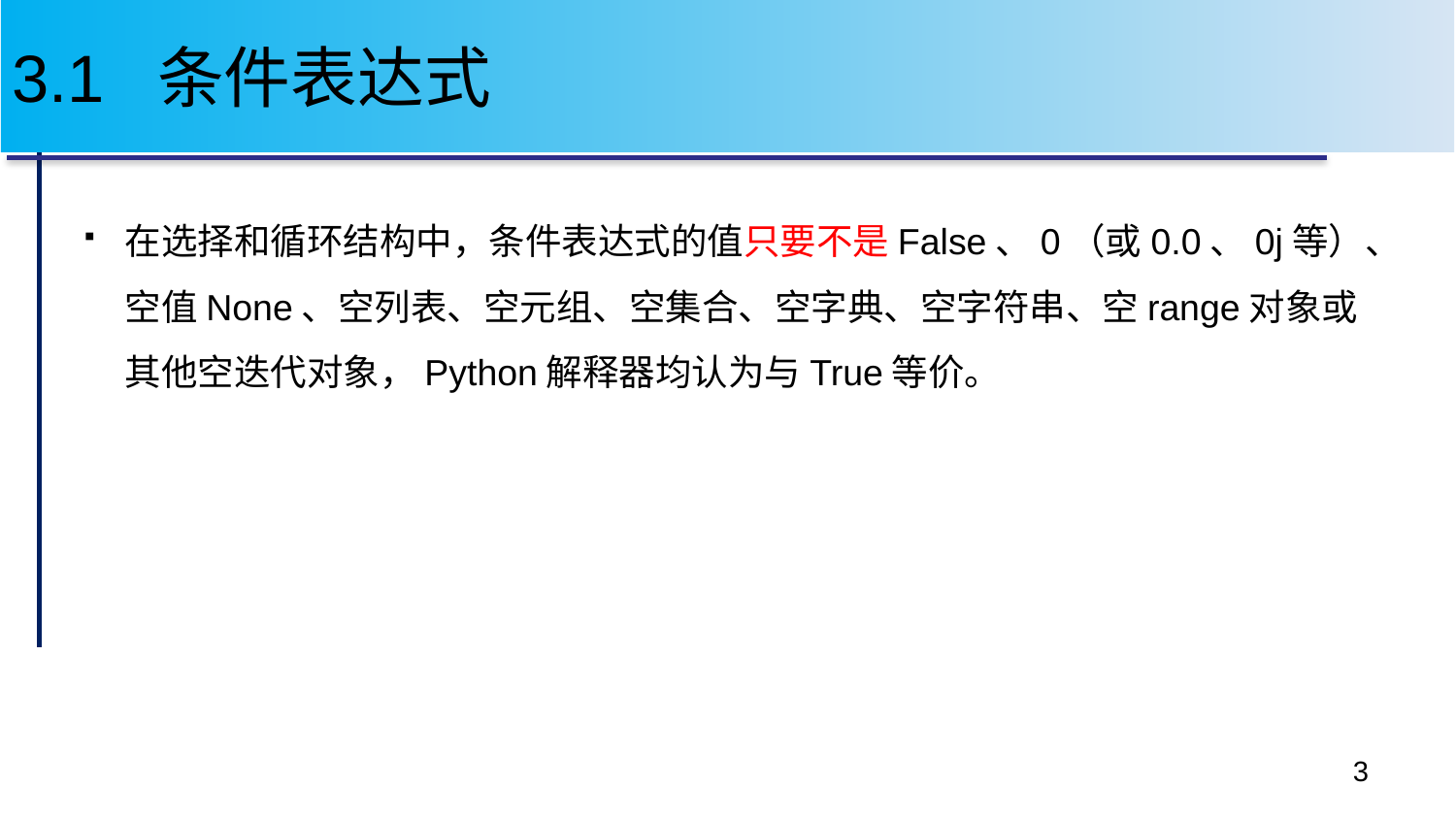

# 3.1  条件表达式
在选择和循环结构中，条件表达式的值只要不是False、0（或0.0、0j等）、空值None、空列表、空元组、空集合、空字典、空字符串、空range对象或其他空迭代对象，Python解释器均认为与True等价。
3